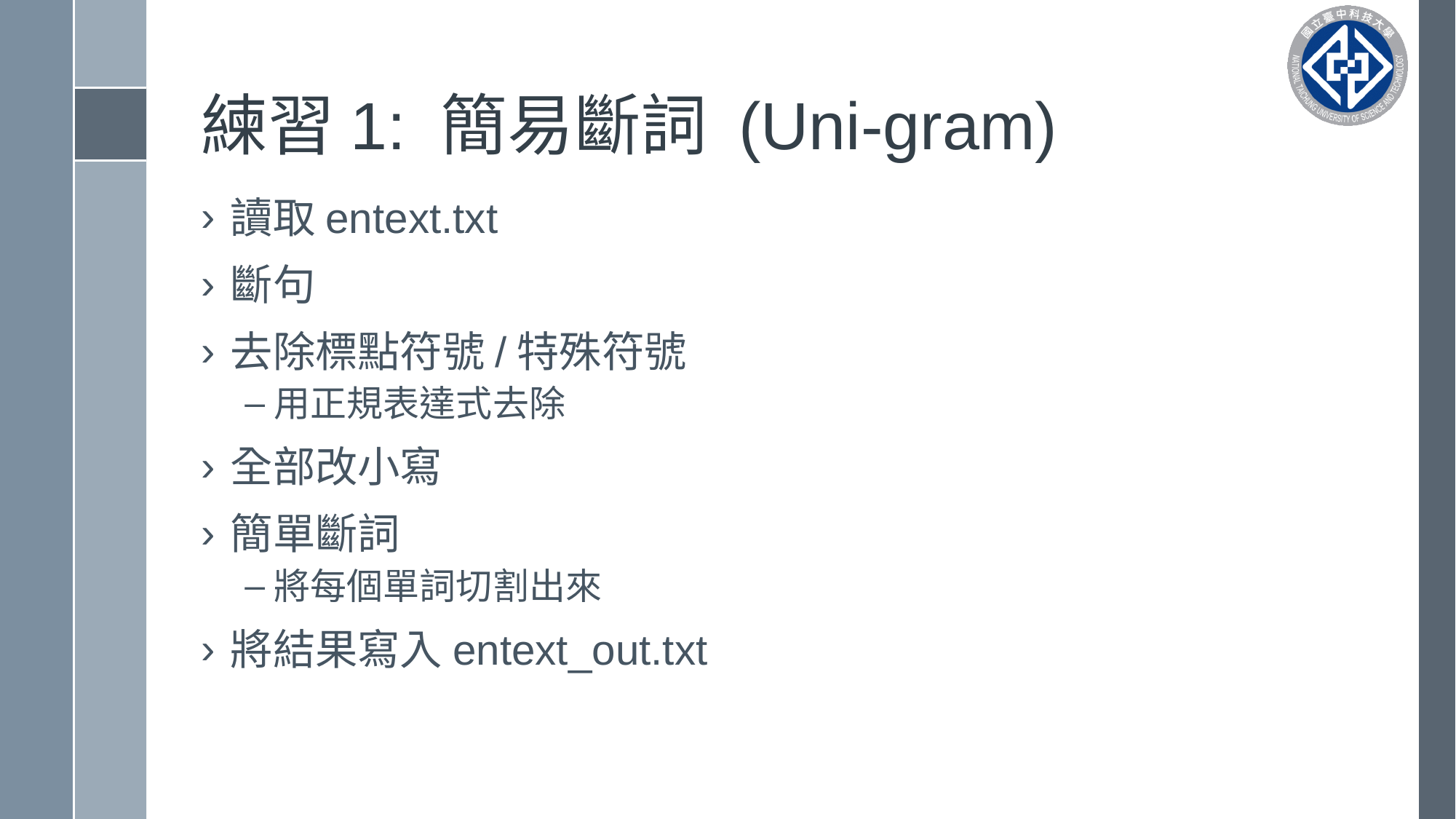

# 練習1: 簡易斷詞 (Uni-gram)
讀取entext.txt
斷句
去除標點符號/特殊符號
用正規表達式去除
全部改小寫
簡單斷詞
將每個單詞切割出來
將結果寫入entext_out.txt